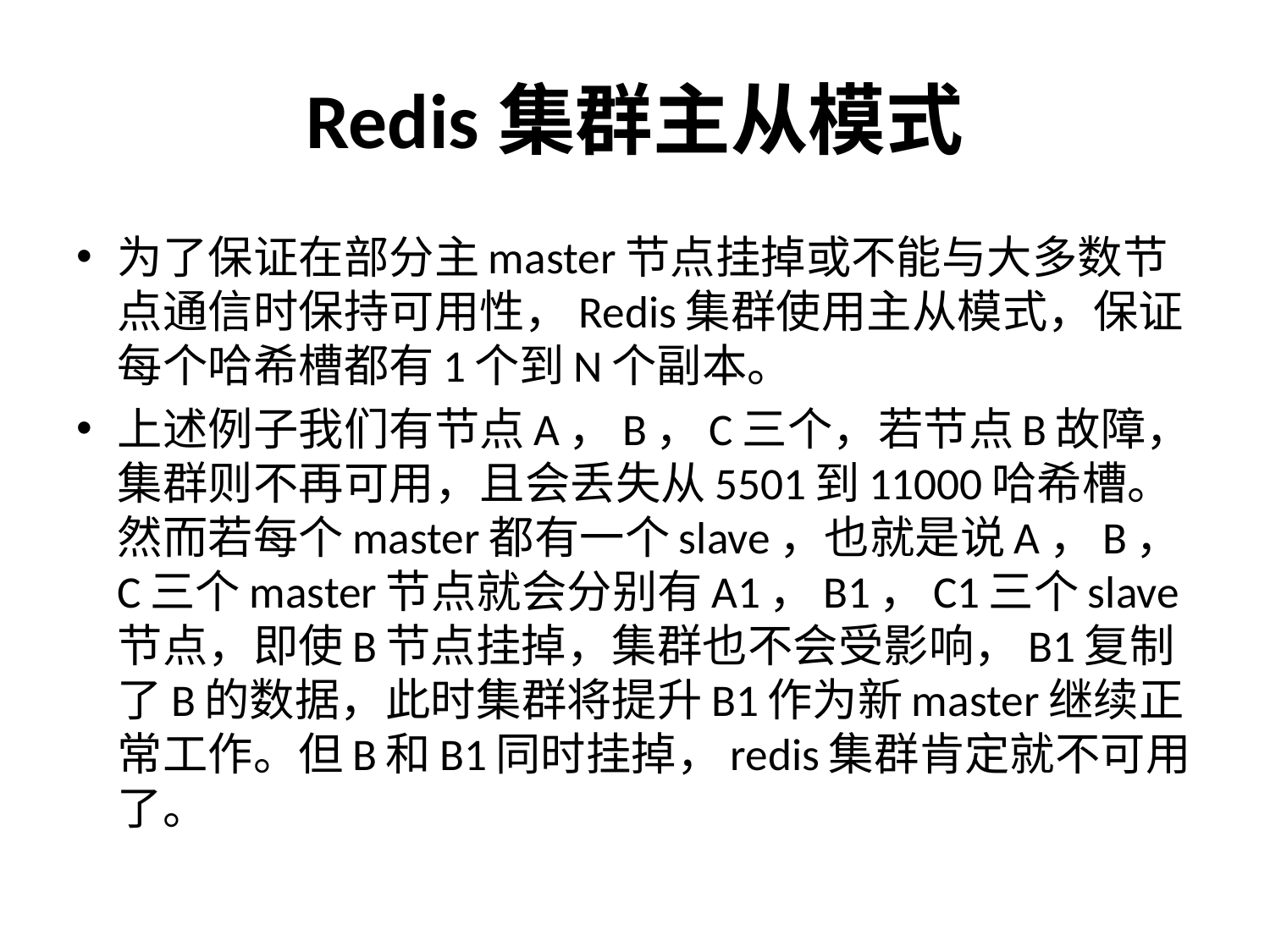

# Redis集群主从模式
为了保证在部分主master节点挂掉或不能与大多数节点通信时保持可用性，Redis集群使用主从模式，保证每个哈希槽都有1个到N个副本。
上述例子我们有节点A，B，C三个，若节点B故障，集群则不再可用，且会丢失从5501到11000哈希槽。然而若每个master都有一个slave，也就是说A，B，C三个master节点就会分别有A1，B1，C1三个slave节点，即使B节点挂掉，集群也不会受影响，B1复制了B的数据，此时集群将提升B1作为新master继续正常工作。但B和B1同时挂掉，redis集群肯定就不可用了。